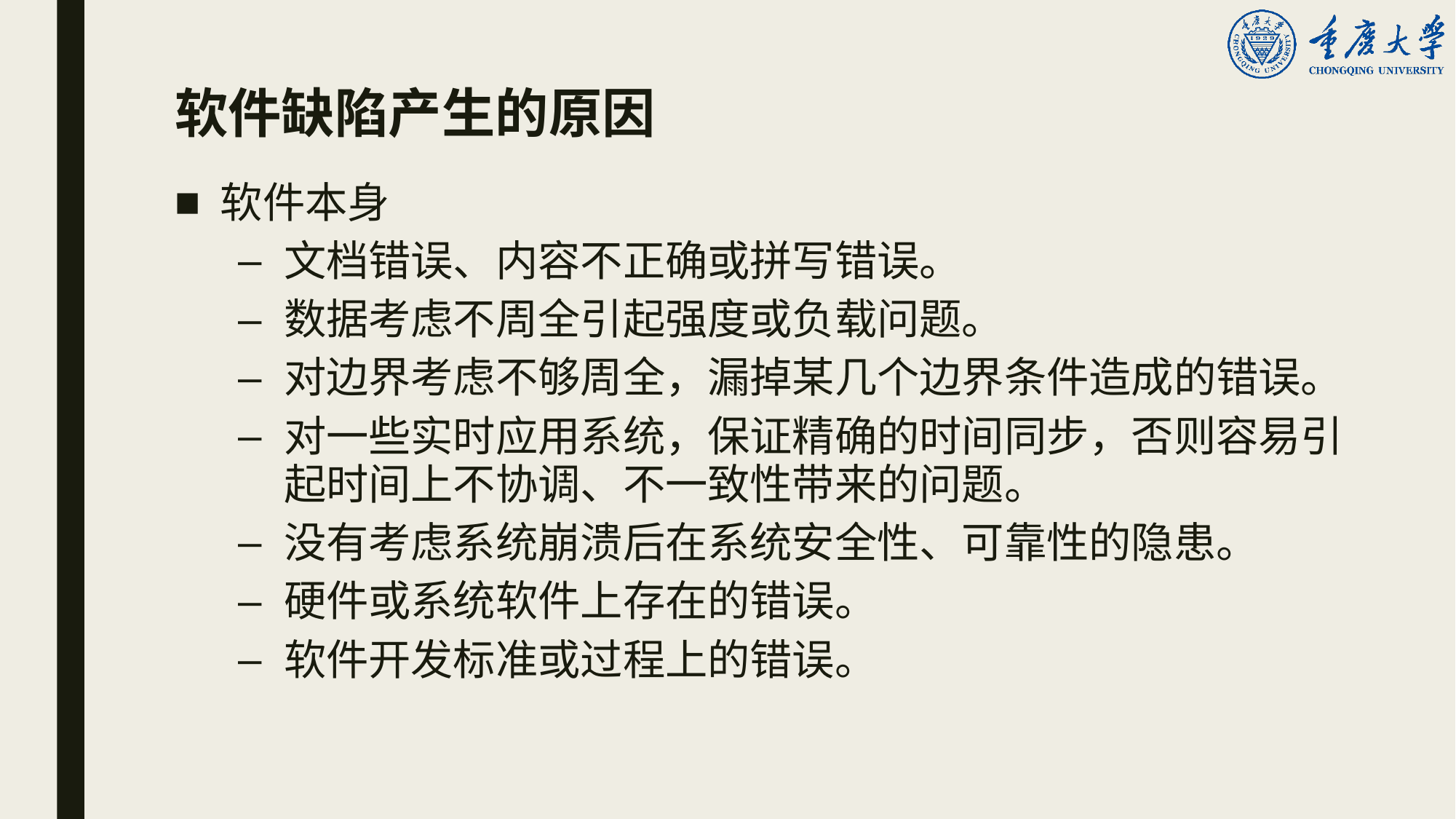

# 软件缺陷产生的原因
软件本身
文档错误、内容不正确或拼写错误。
数据考虑不周全引起强度或负载问题。
对边界考虑不够周全，漏掉某几个边界条件造成的错误。
对一些实时应用系统，保证精确的时间同步，否则容易引起时间上不协调、不一致性带来的问题。
没有考虑系统崩溃后在系统安全性、可靠性的隐患。
硬件或系统软件上存在的错误。
软件开发标准或过程上的错误。